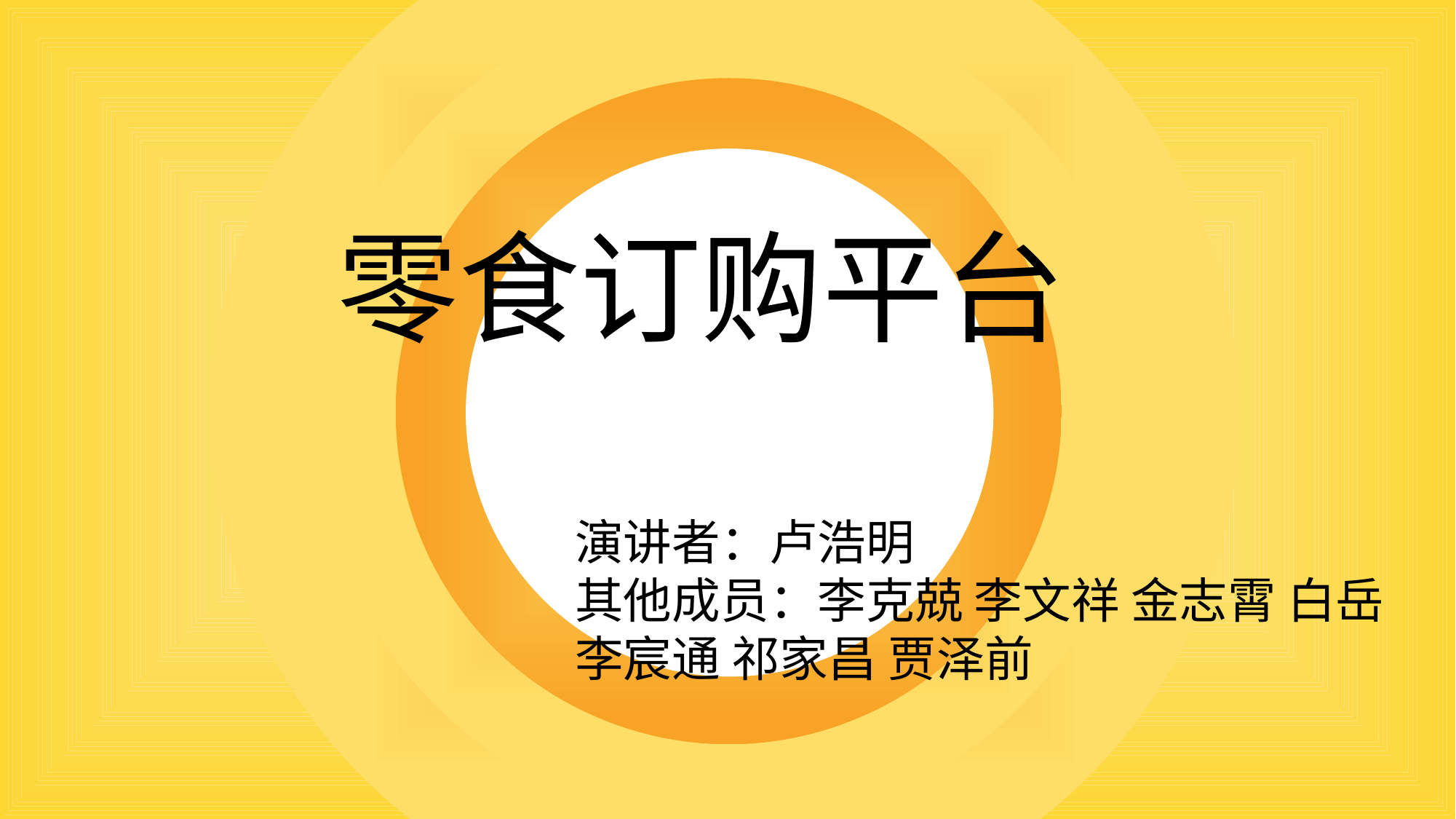

零食订购平台
演讲者：卢浩明
其他成员：李克兢 李文祥 金志霄 白岳
李宸通 祁家昌 贾泽前